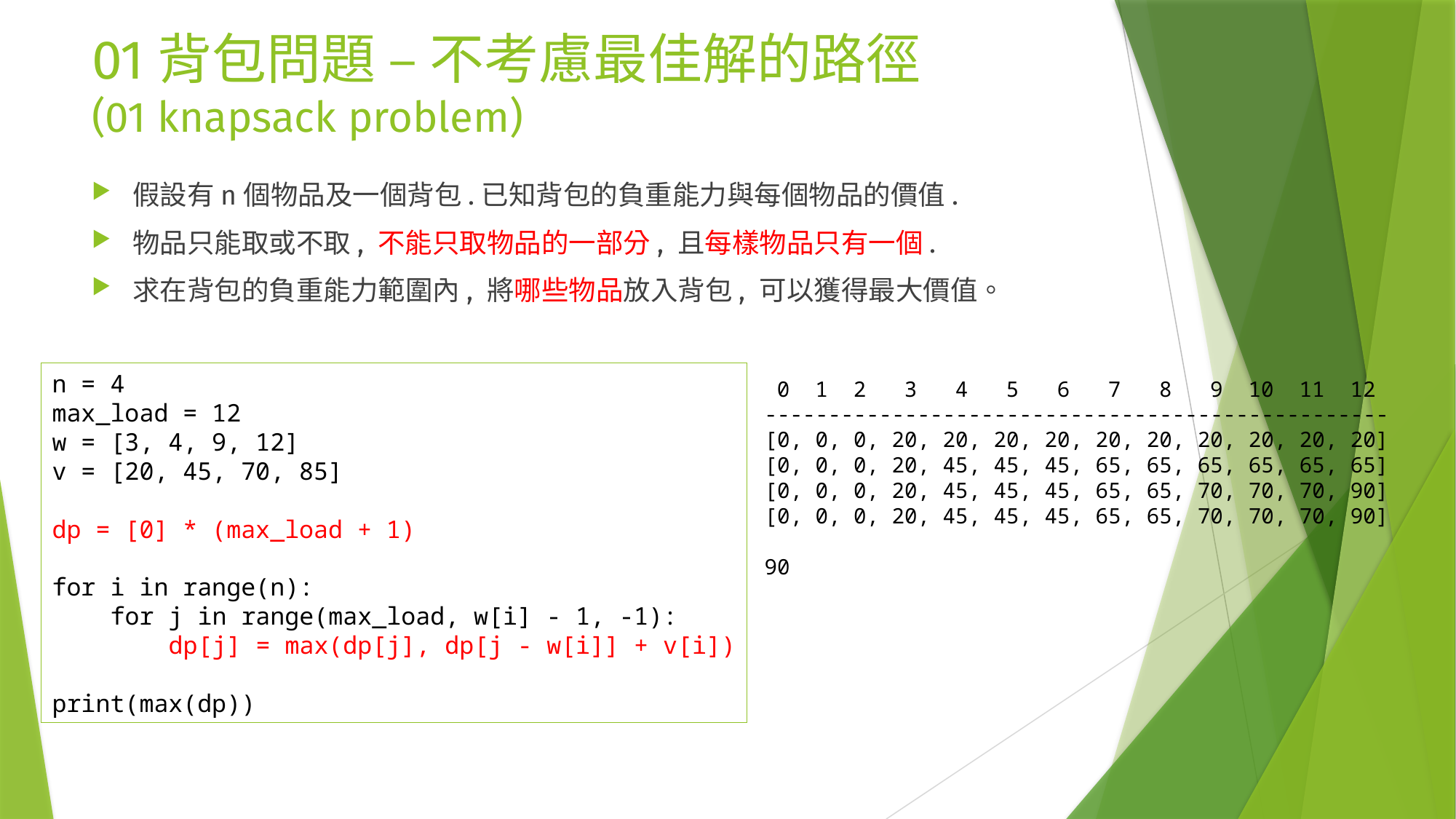

# 01背包問題 – 不考慮最佳解的路徑 (01 knapsack problem)
假設有n個物品及一個背包.已知背包的負重能力與每個物品的價值.
物品只能取或不取, 不能只取物品的一部分, 且每樣物品只有一個.
求在背包的負重能力範圍內, 將哪些物品放入背包, 可以獲得最大價值。
n = 4
max_load = 12
w = [3, 4, 9, 12]
v = [20, 45, 70, 85]

dp = [0] * (max_load + 1)

for i in range(n):
    for j in range(max_load, w[i] - 1, -1):
        dp[j] = max(dp[j], dp[j - w[i]] + v[i])

print(max(dp))
 0  1  2   3   4   5   6   7   8   9  10  11  12
-------------------------------------------------﻿
[0, 0, 0, 20, 20, 20, 20, 20, 20, 20, 20, 20, 20]
[0, 0, 0, 20, 45, 45, 45, 65, 65, 65, 65, 65, 65]
[0, 0, 0, 20, 45, 45, 45, 65, 65, 70, 70, 70, 90]
[0, 0, 0, 20, 45, 45, 45, 65, 65, 70, 70, 70, 90]

90